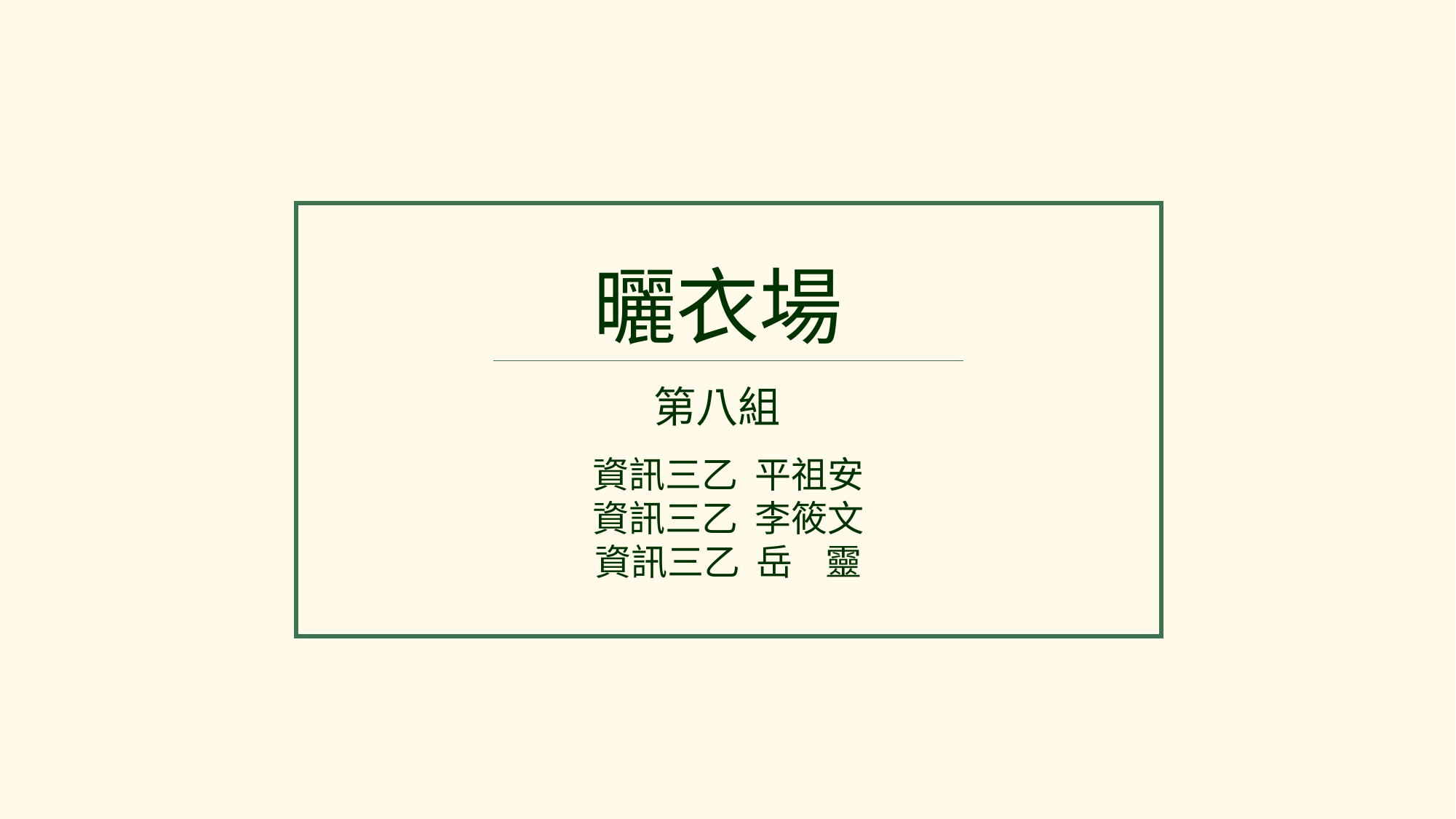

曬衣場
第八組
資訊三乙  平祖安
資訊三乙  李筱文
資訊三乙  岳    靈